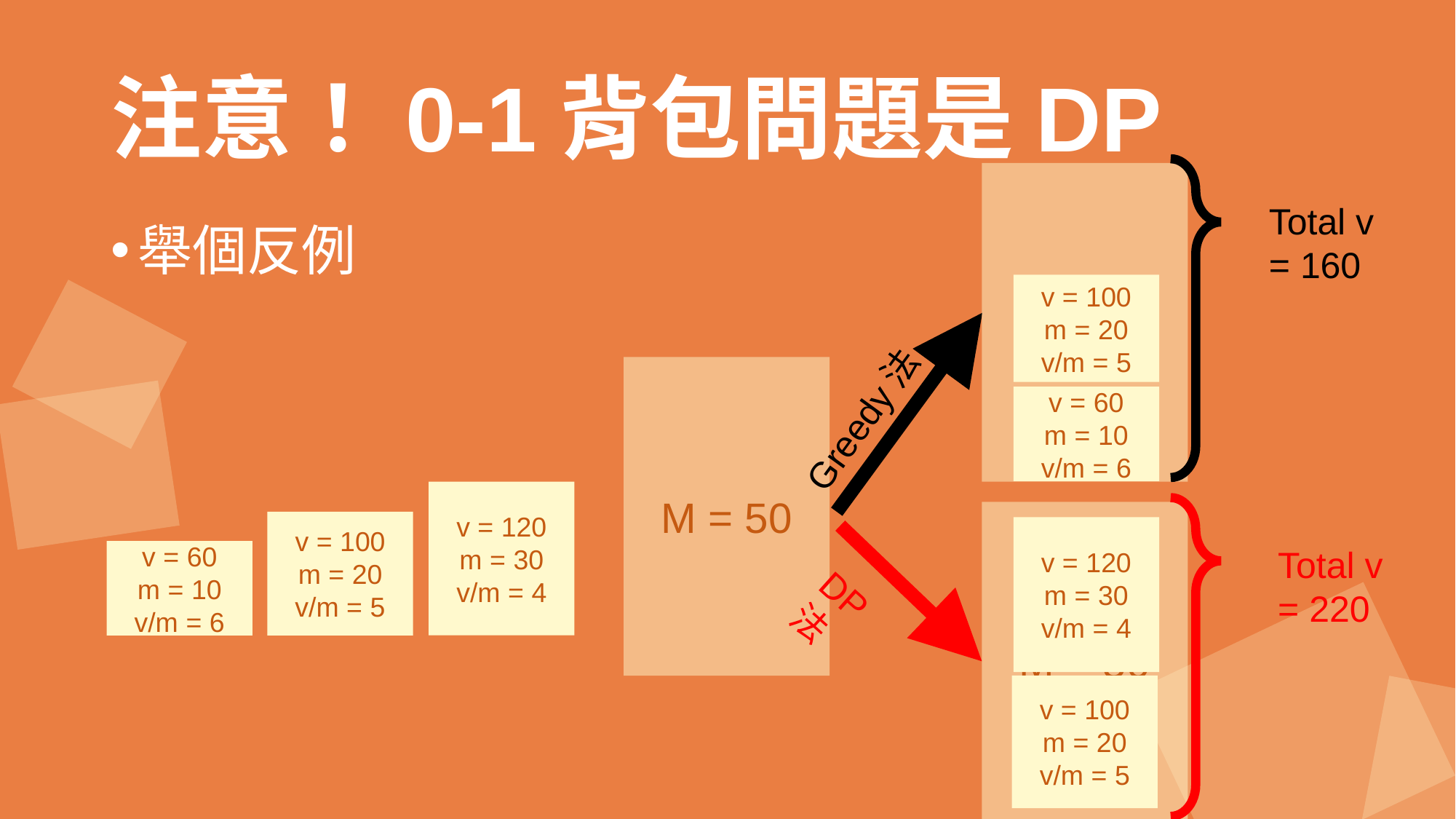

# 注意！0-1背包問題是DP

M = 50
Total v = 160
舉個反例
v = 100
m = 20
v/m = 5

M = 50
Greedy法
v = 60
m = 10
v/m = 6

v = 120
m = 30
v/m = 4

M = 50
v = 100
m = 20
v/m = 5
v = 120
m = 30
v/m = 4
Total v = 220
v = 60
m = 10
v/m = 6
DP法

v = 100
m = 20
v/m = 5